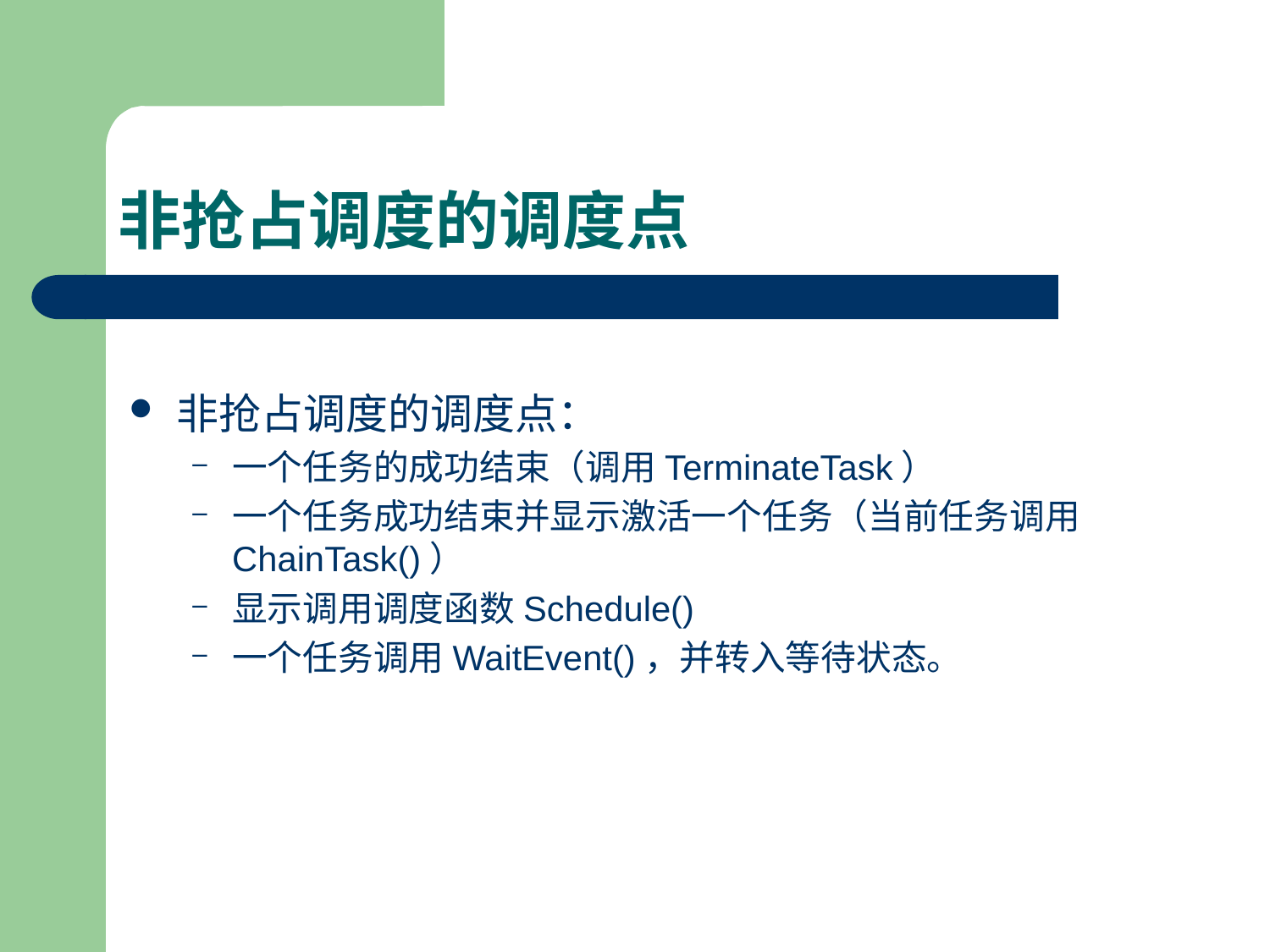

# 非抢占调度的调度点
非抢占调度的调度点：
一个任务的成功结束（调用TerminateTask）
一个任务成功结束并显示激活一个任务（当前任务调用ChainTask()）
显示调用调度函数Schedule()
一个任务调用WaitEvent()，并转入等待状态。